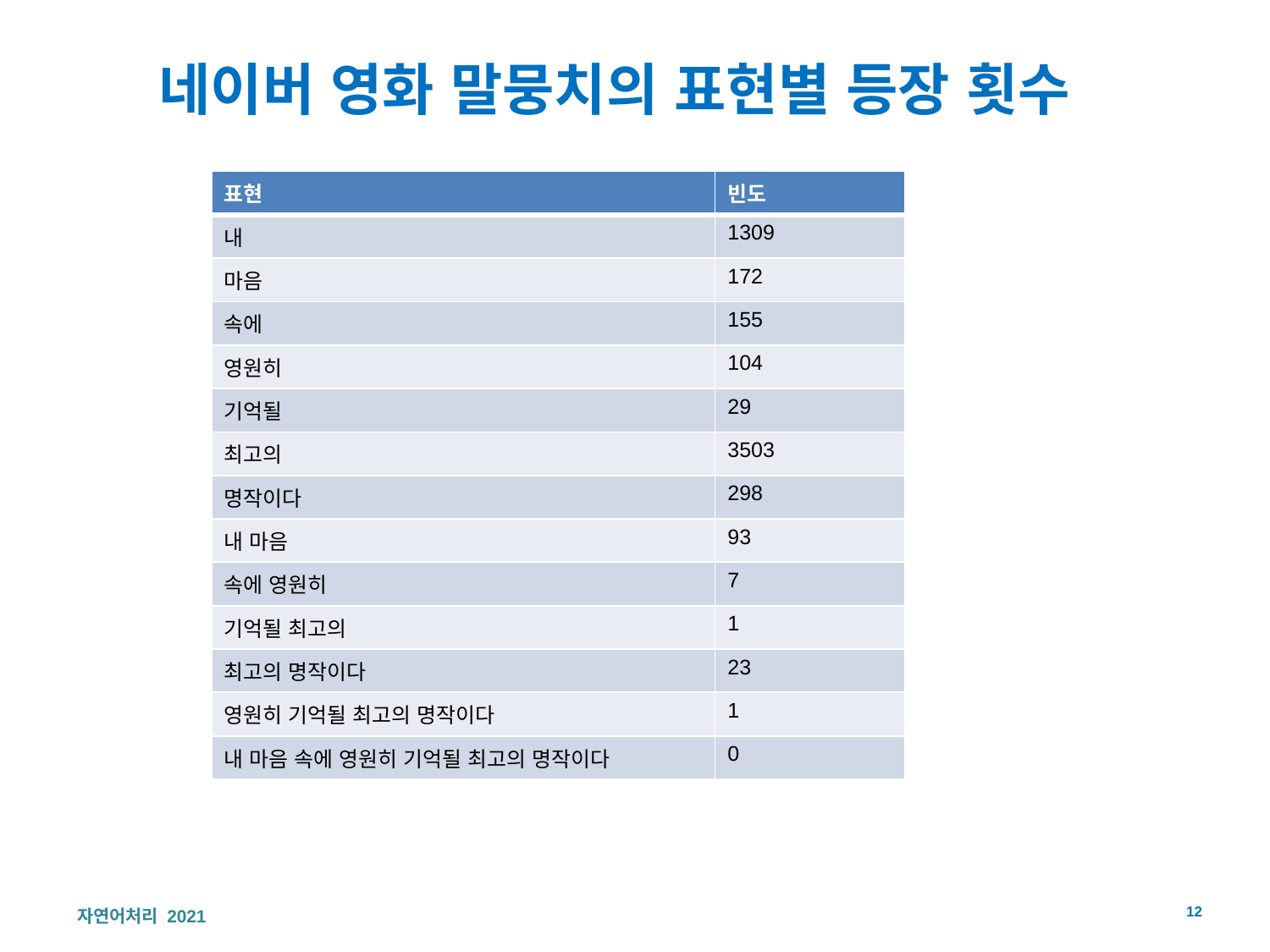

# 네이버 영화 말뭉치의 표현별 등장 횟수
| 표현 | 빈도 |
| --- | --- |
| 내 | 1309 |
| 마음 | 172 |
| 속에 | 155 |
| 영원히 | 104 |
| 기억될 | 29 |
| 최고의 | 3503 |
| 명작이다 | 298 |
| 내 마음 | 93 |
| 속에 영원히 | 7 |
| 기억될 최고의 | 1 |
| 최고의 명작이다 | 23 |
| 영원히 기억될 최고의 명작이다 | 1 |
| 내 마음 속에 영원히 기억될 최고의 명작이다 | 0 |